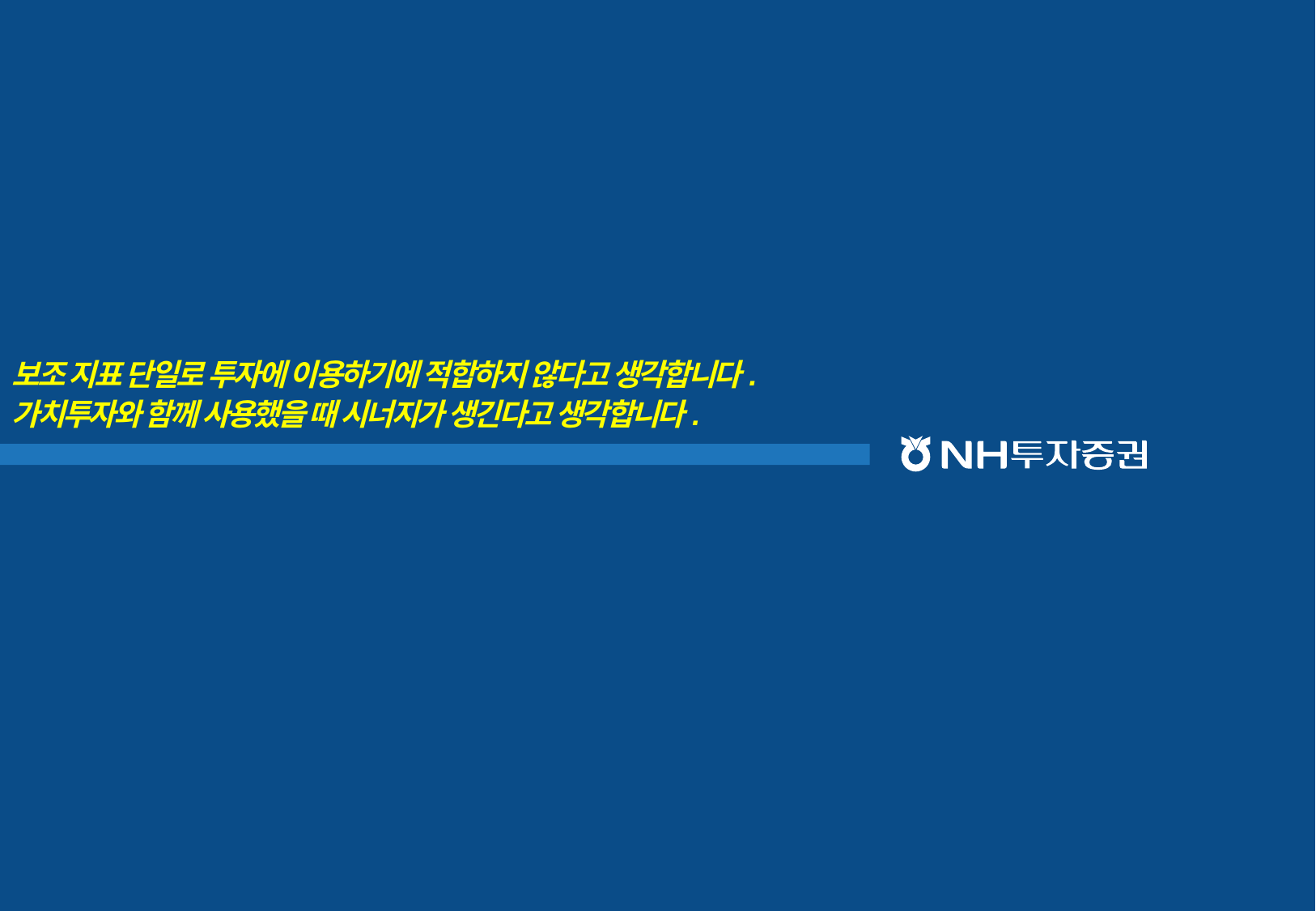

보조 지표 단일로 투자에 이용하기에 적합하지 않다고 생각합니다.
가치투자와 함께 사용했을 때 시너지가 생긴다고 생각합니다.